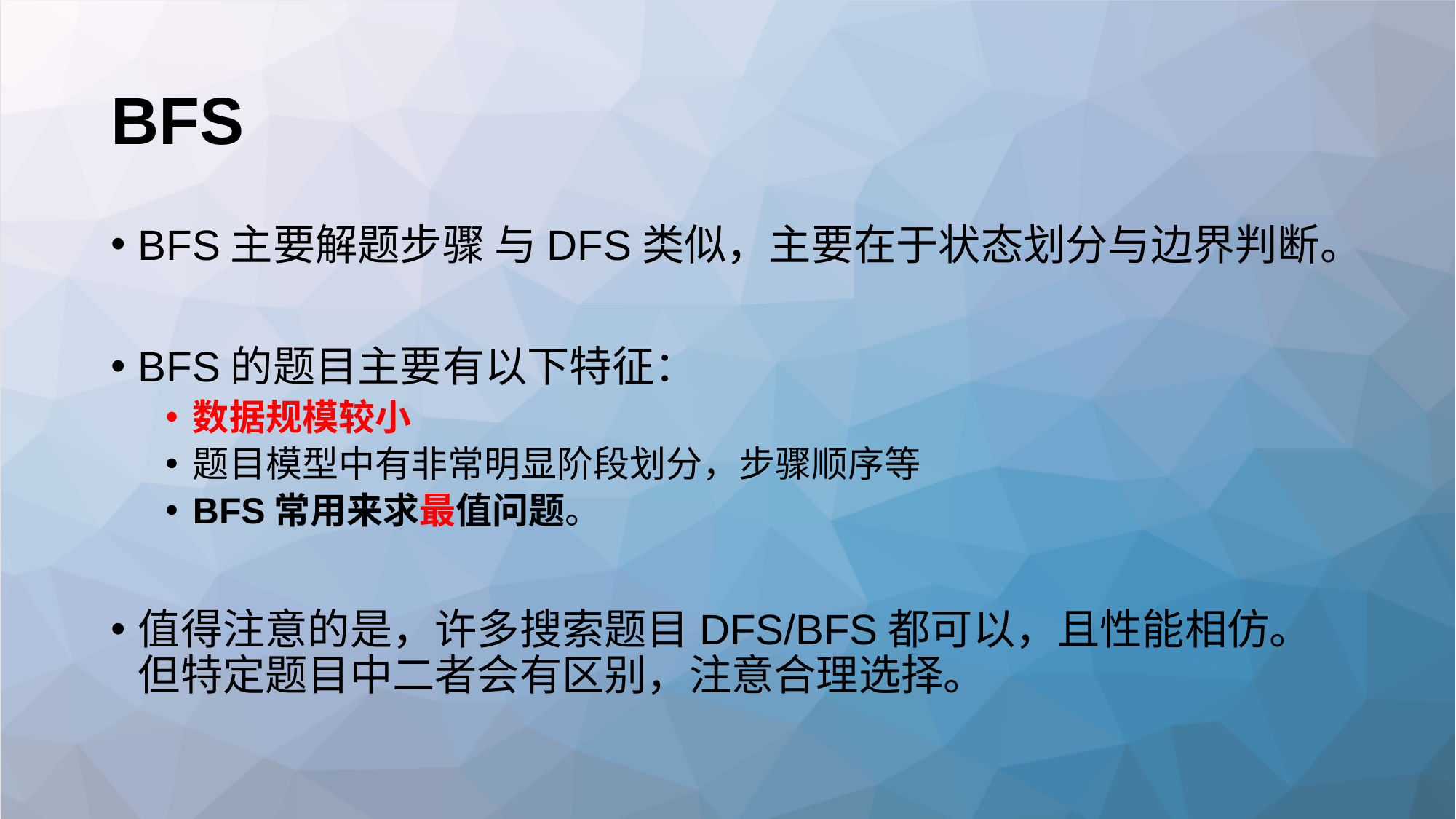

# BFS
BFS主要解题步骤 与DFS类似，主要在于状态划分与边界判断。

BFS的题目主要有以下特征：
数据规模较小
题目模型中有非常明显阶段划分，步骤顺序等
BFS常用来求最值问题。

值得注意的是，许多搜索题目DFS/BFS都可以，且性能相仿。但特定题目中二者会有区别，注意合理选择。